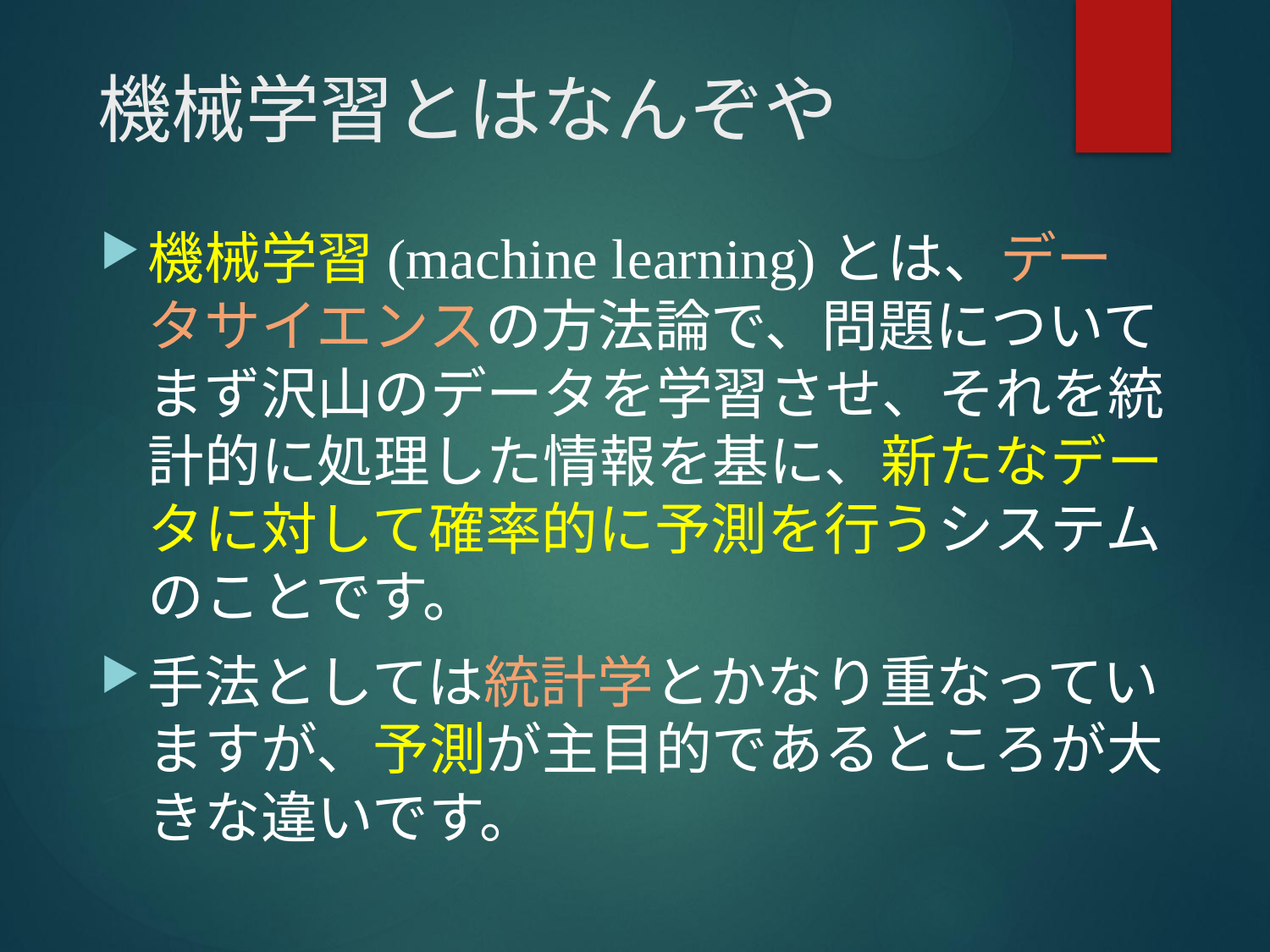

# 機械学習とはなんぞや
機械学習(machine learning)とは、データサイエンスの方法論で、問題についてまず沢山のデータを学習させ、それを統計的に処理した情報を基に、新たなデータに対して確率的に予測を行うシステムのことです。
手法としては統計学とかなり重なっていますが、予測が主目的であるところが大きな違いです。